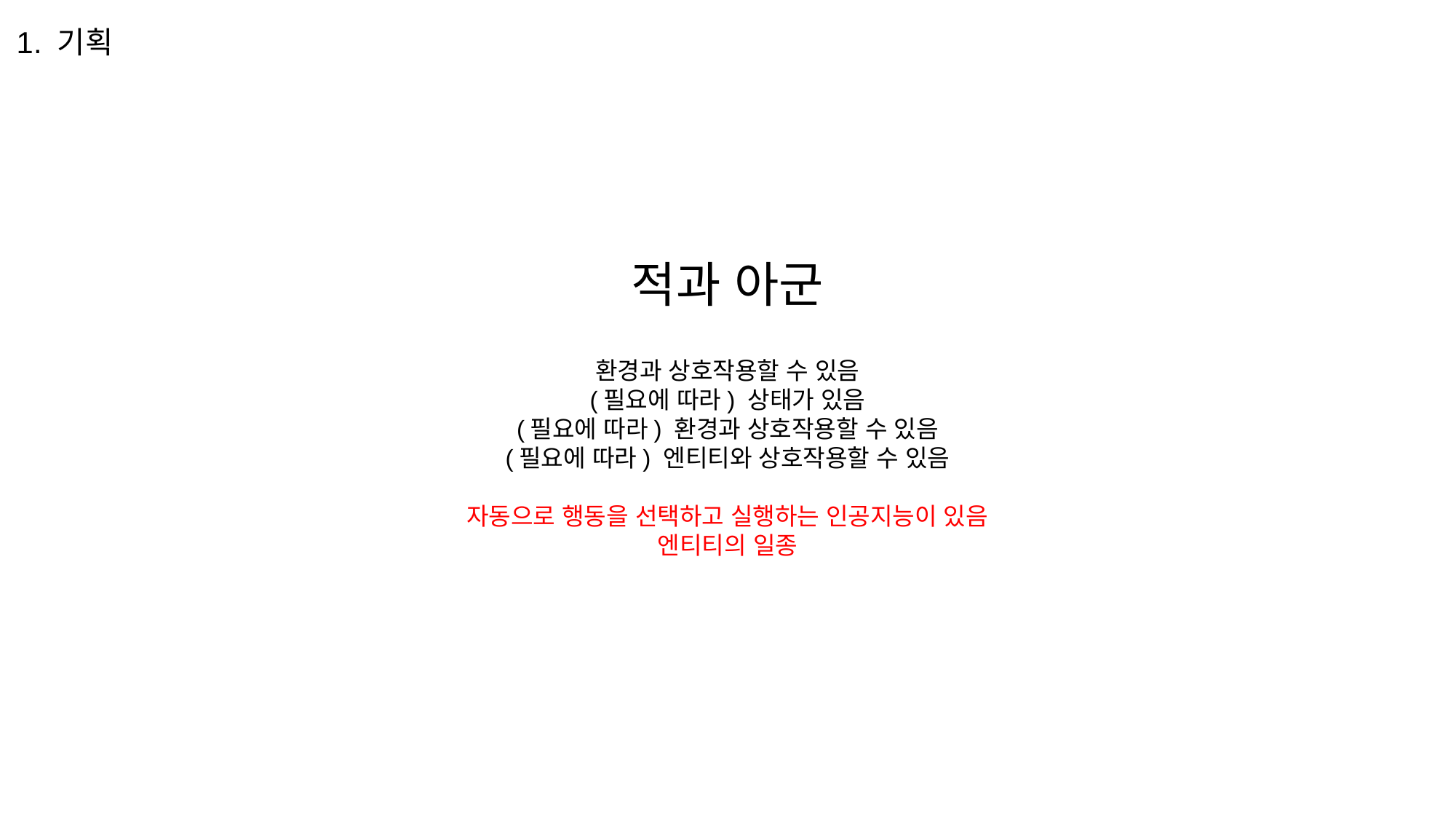

1. 기획
적과 아군
환경과 상호작용할 수 있음
(필요에 따라) 상태가 있음
(필요에 따라) 환경과 상호작용할 수 있음
(필요에 따라) 엔티티와 상호작용할 수 있음

자동으로 행동을 선택하고 실행하는 인공지능이 있음
엔티티의 일종